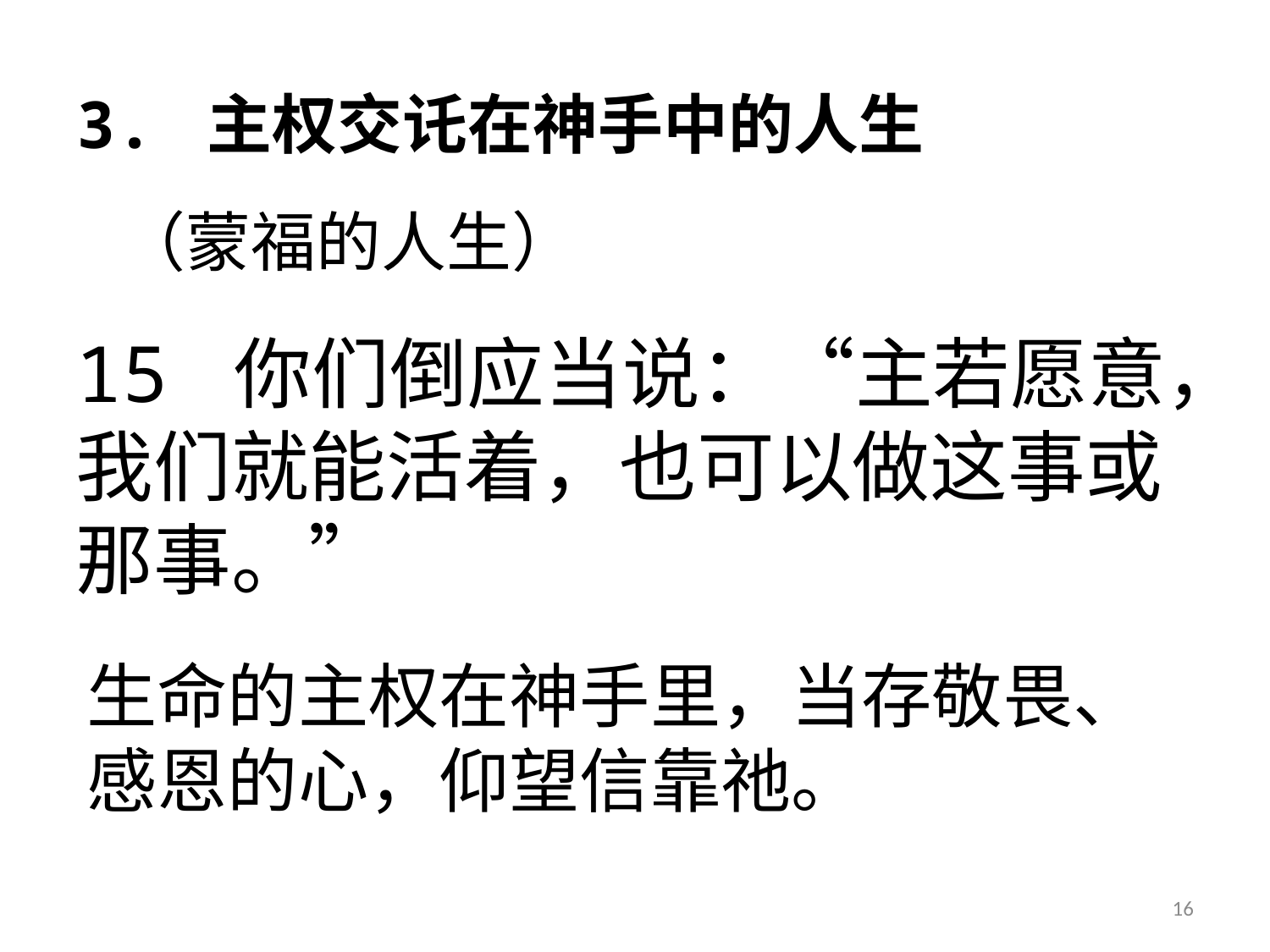

# 3. 主权交讬在神手中的人生 （蒙福的人生）
15 你们倒应当说：“主若愿意，我们就能活着，也可以做这事或那事。”
生命的主权在神手里，当存敬畏、感恩的心，仰望信靠祂。
16